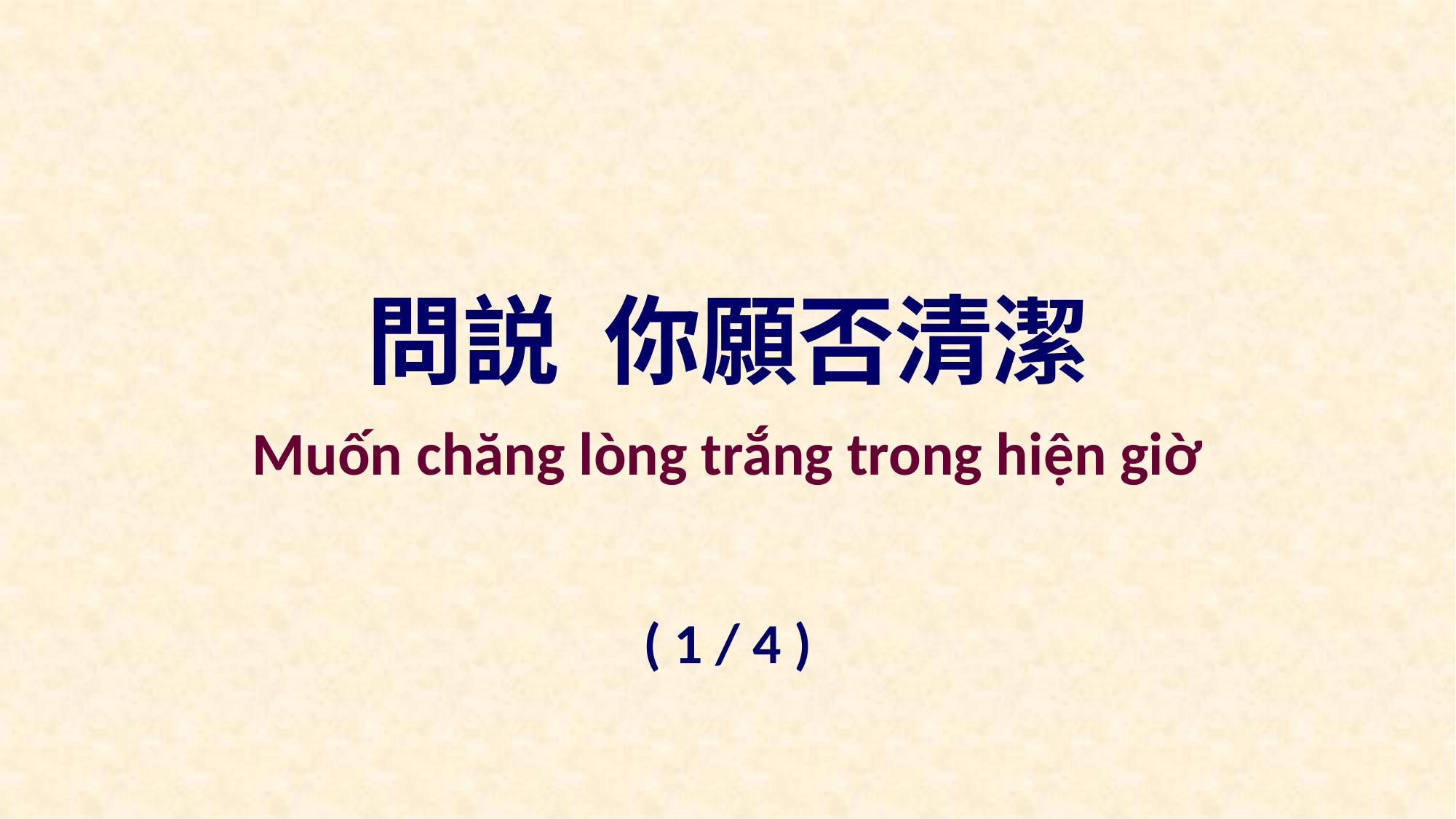

問説  你願否清潔
Muốn chăng lòng trắng trong hiện giờ
( 1 / 4 )